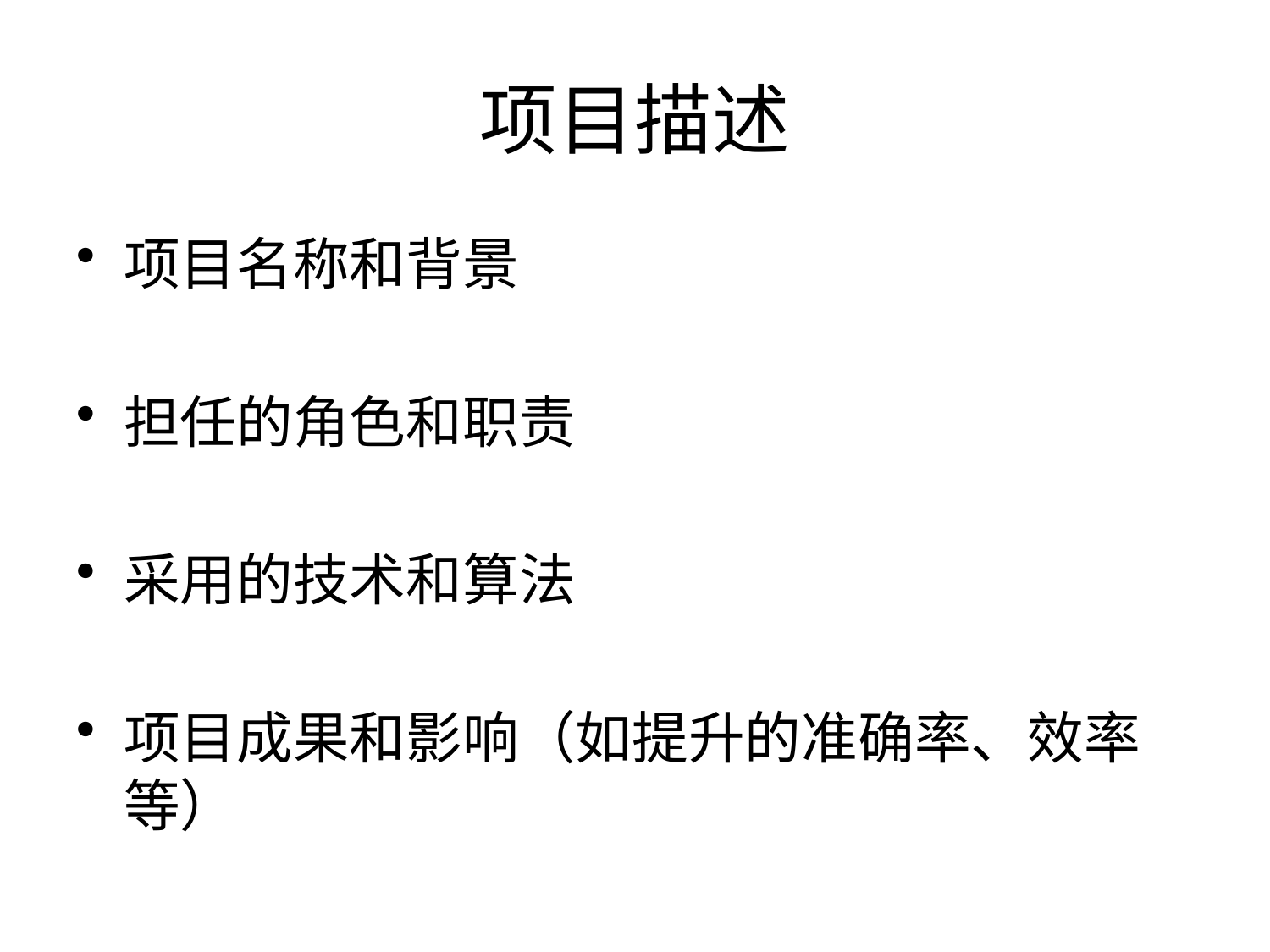

# 项目描述
项目名称和背景

担任的角色和职责

采用的技术和算法

项目成果和影响（如提升的准确率、效率等）